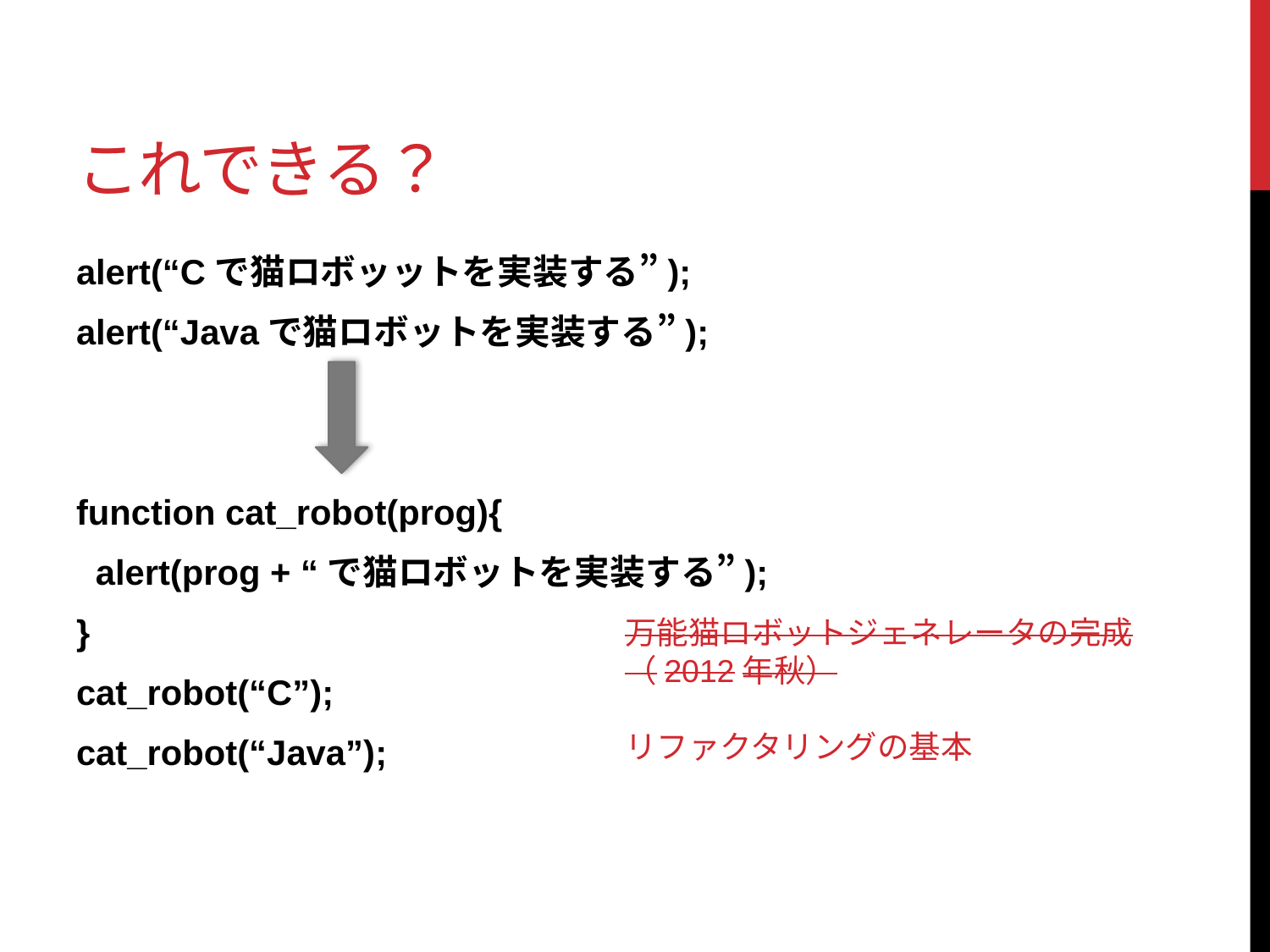

# これできる？
alert(“Cで猫ロボッットを実装する”);
alert(“Javaで猫ロボットを実装する”);

function cat_robot(prog){
  alert(prog + “で猫ロボットを実装する”);
}
cat_robot(“C”);
cat_robot(“Java”);

万能猫ロボットジェネレータの完成
（2012年秋）

リファクタリングの基本